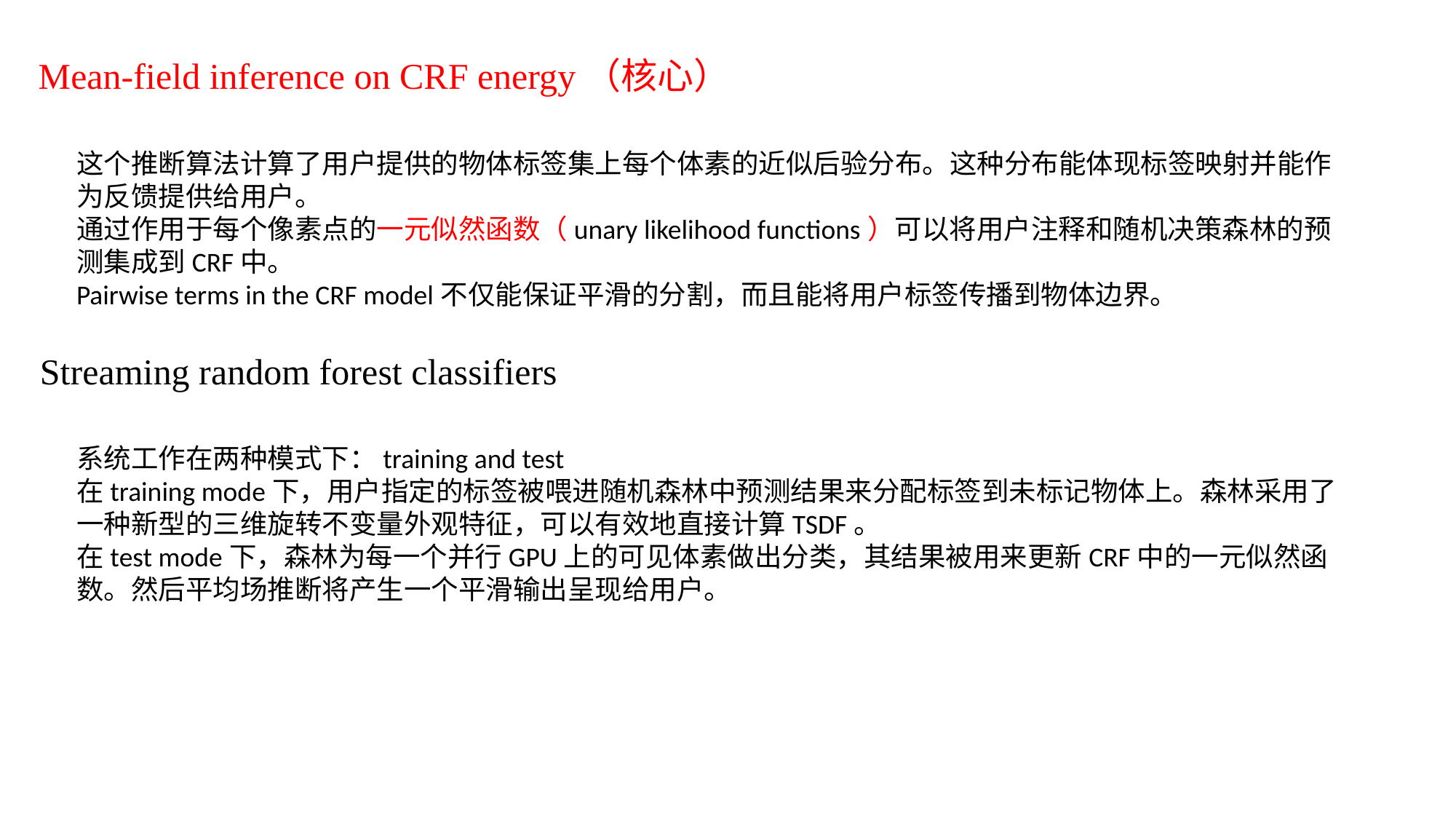

Mean-field inference on CRF energy（核心）
这个推断算法计算了用户提供的物体标签集上每个体素的近似后验分布。这种分布能体现标签映射并能作为反馈提供给用户。
通过作用于每个像素点的一元似然函数（unary likelihood functions）可以将用户注释和随机决策森林的预测集成到CRF中。
Pairwise terms in the CRF model不仅能保证平滑的分割，而且能将用户标签传播到物体边界。
Streaming random forest classifiers
系统工作在两种模式下：training and test
在training mode下，用户指定的标签被喂进随机森林中预测结果来分配标签到未标记物体上。森林采用了一种新型的三维旋转不变量外观特征，可以有效地直接计算TSDF。
在test mode下，森林为每一个并行GPU上的可见体素做出分类，其结果被用来更新CRF中的一元似然函数。然后平均场推断将产生一个平滑输出呈现给用户。